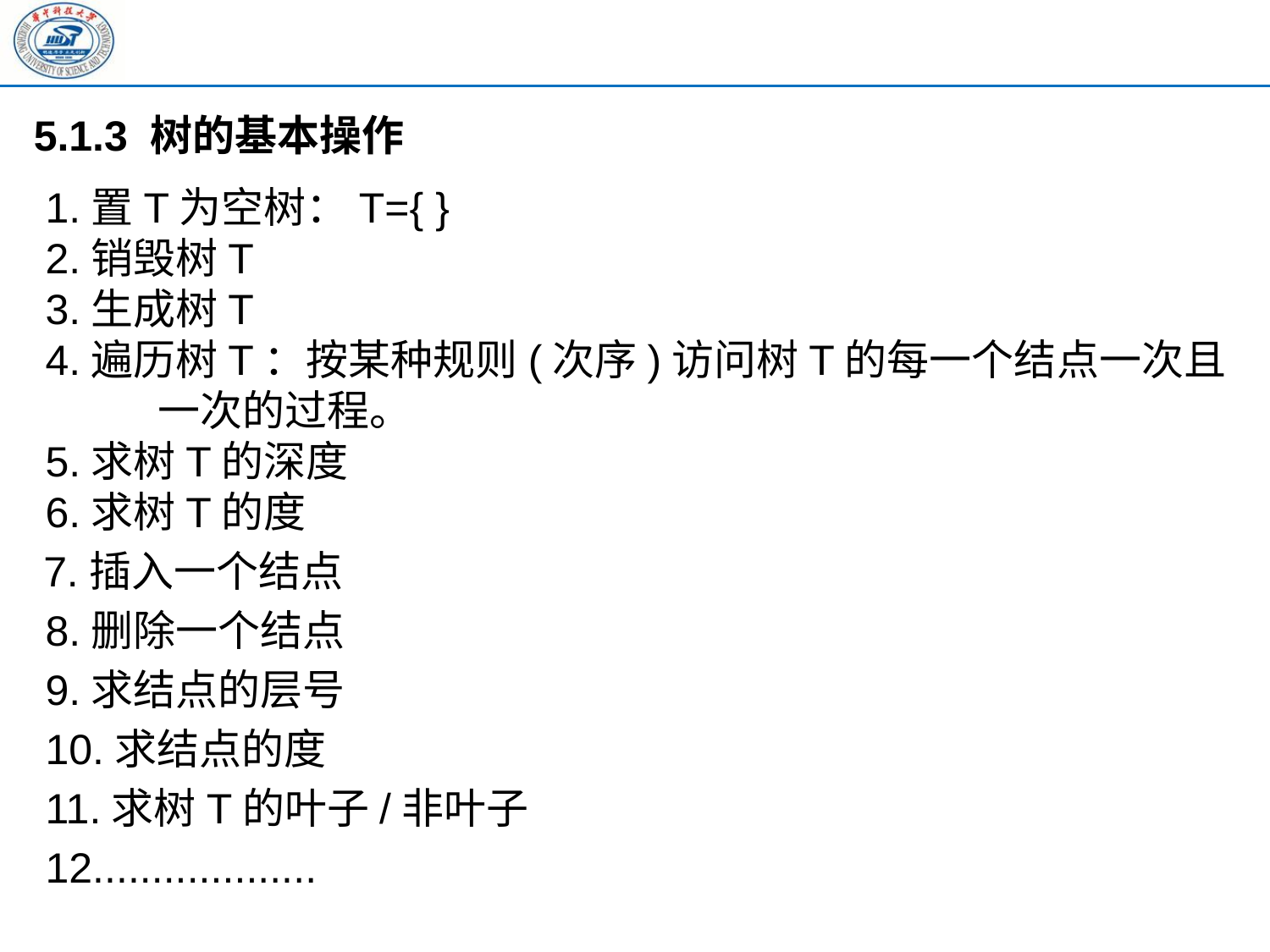

5.1.3 树的基本操作

 1.置T为空树：T={ }
 2.销毁树T
 3.生成树T
 4.遍历树T：按某种规则(次序)访问树T的每一个结点一次且
            一次的过程。
 5.求树T的深度
 6.求树T的度
 7.插入一个结点
 8.删除一个结点
 9.求结点的层号
 10.求结点的度
 11.求树T的叶子/非叶子
 12...................